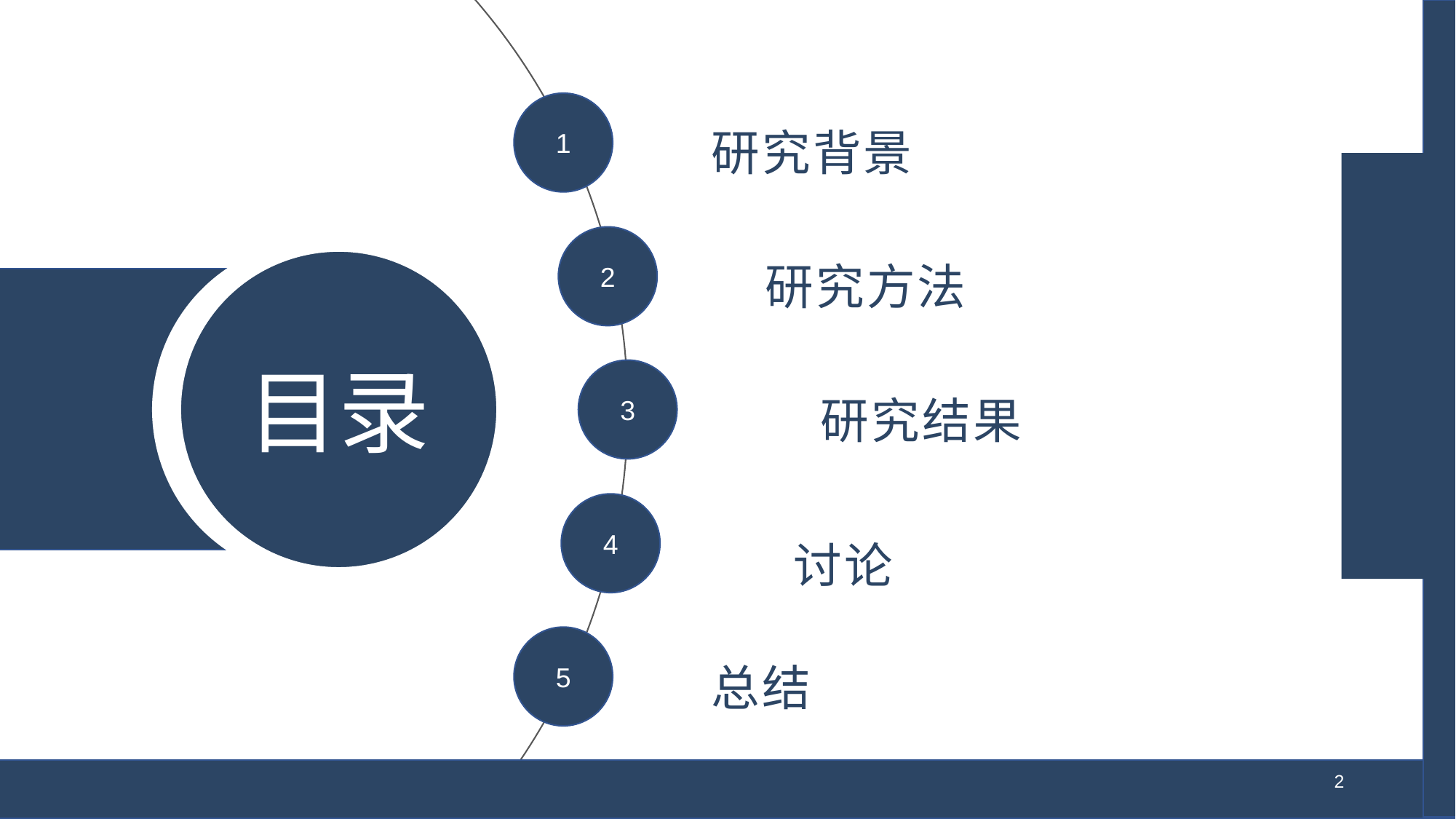

1
研究背景

2

目录
研究方法

3
研究结果
4
讨论
5
总结
2